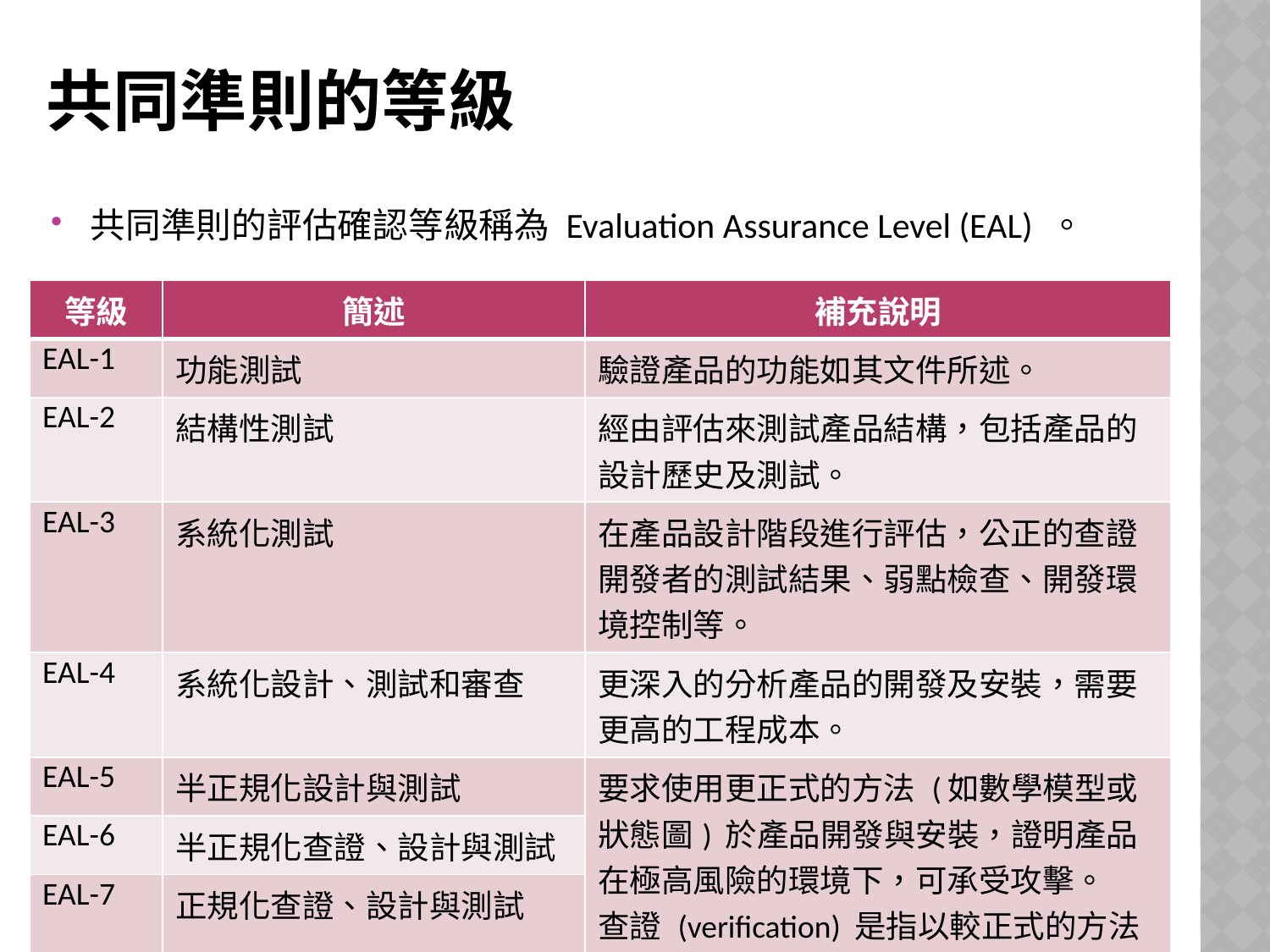

# 共同準則的等級
共同準則的評估確認等級稱為 Evaluation Assurance Level (EAL) 。
| 等級 | 簡述 | 補充說明 |
| --- | --- | --- |
| EAL-1 | 功能測試 | 驗證產品的功能如其文件所述。 |
| EAL-2 | 結構性測試 | 經由評估來測試產品結構，包括產品的設計歷史及測試。 |
| EAL-3 | 系統化測試 | 在產品設計階段進行評估，公正的查證開發者的測試結果、弱點檢查、開發環境控制等。 |
| EAL-4 | 系統化設計、測試和審查 | 更深入的分析產品的開發及安裝，需要更高的工程成本。 |
| EAL-5 | 半正規化設計與測試 | 要求使用更正式的方法 (如數學模型或狀態圖) 於產品開發與安裝，證明產品在極高風險的環境下，可承受攻擊。 查證 (verification) 是指以較正式的方法確保設計之正確性。 |
| EAL-6 | 半正規化查證、設計與測試 |  |
| EAL-7 | 正規化查證、設計與測試 |  |